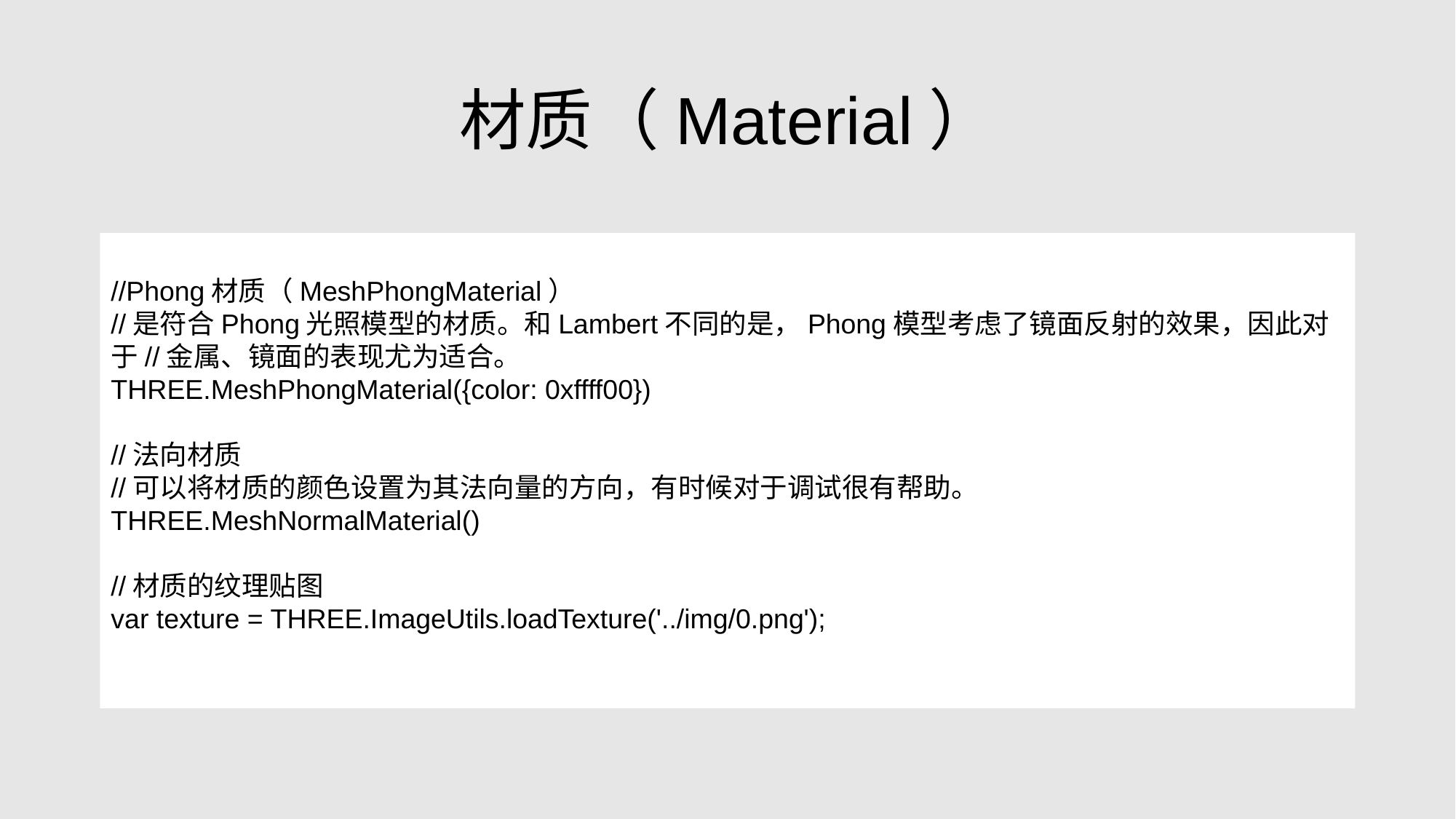

# 材质（Material）
//Phong材质（MeshPhongMaterial）
//是符合Phong光照模型的材质。和Lambert不同的是，Phong模型考虑了镜面反射的效果，因此对于//金属、镜面的表现尤为适合。
THREE.MeshPhongMaterial({color: 0xffff00})

//法向材质
//可以将材质的颜色设置为其法向量的方向，有时候对于调试很有帮助。
THREE.MeshNormalMaterial()

//材质的纹理贴图
var texture = THREE.ImageUtils.loadTexture('../img/0.png');